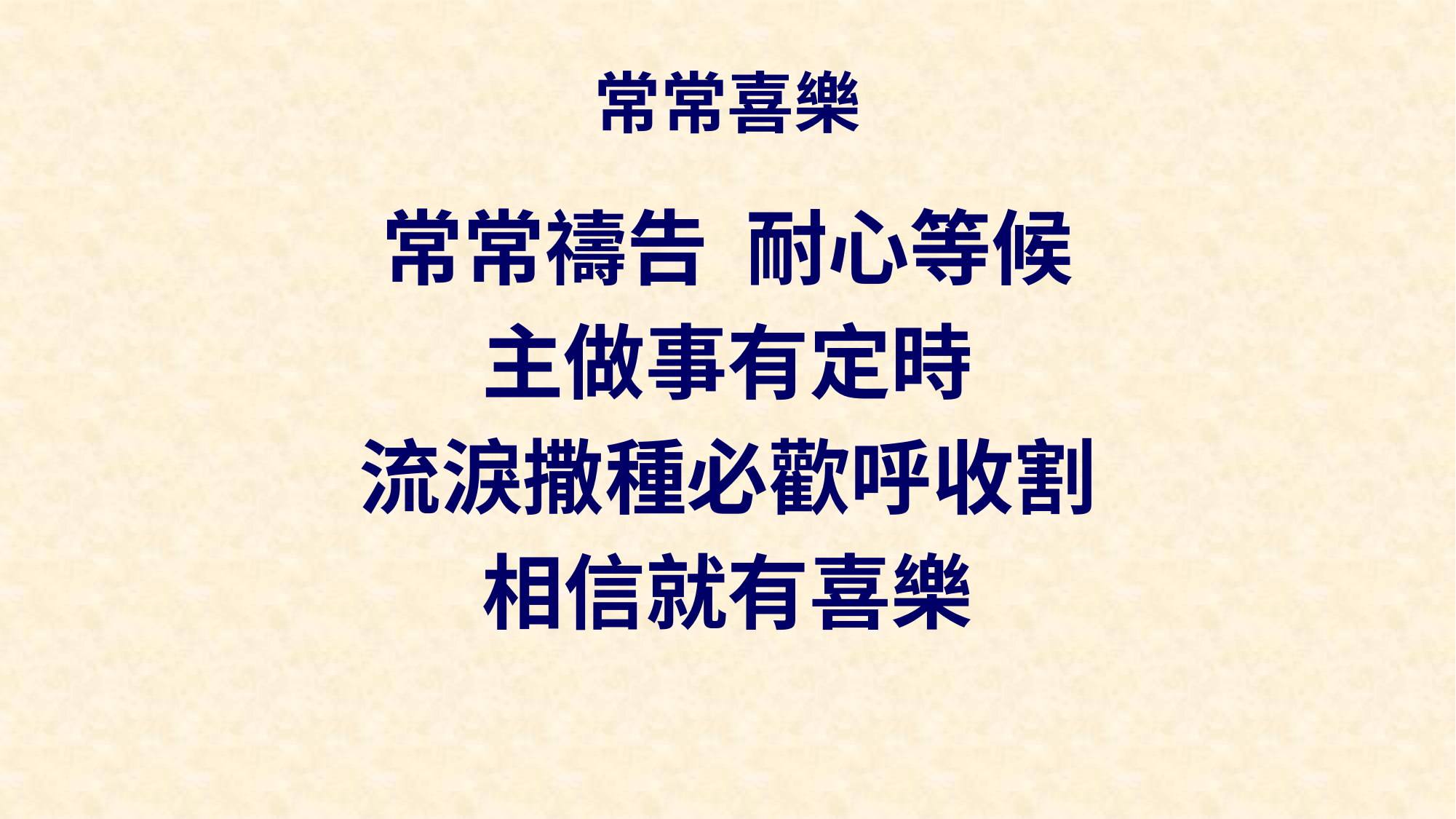

# 常常喜樂
常常禱告  耐心等候
主做事有定時
流淚撒種必歡呼收割
相信就有喜樂